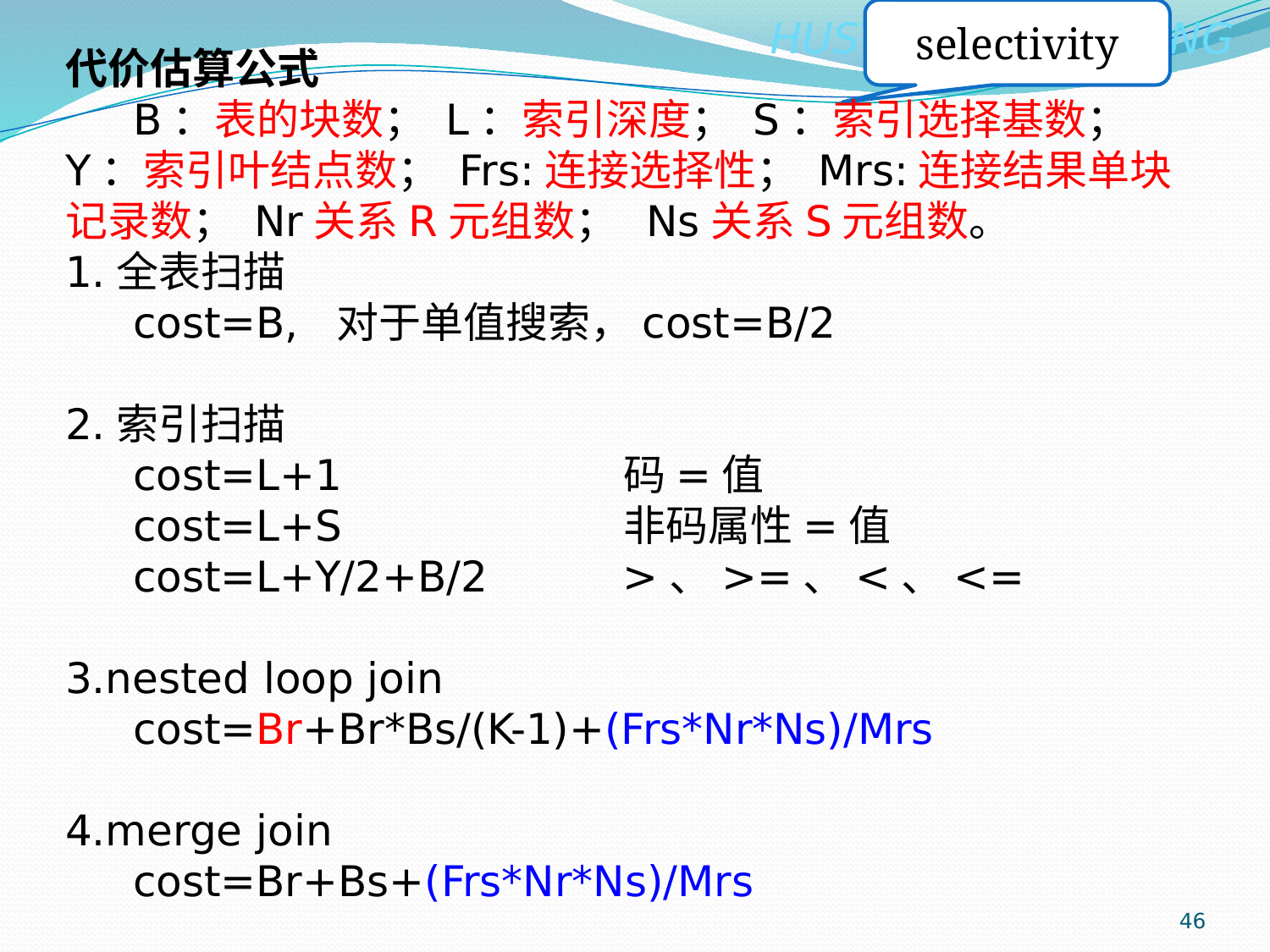

selectivity
代价估算公式
     B：表的块数； L：索引深度； S：索引选择基数； Y：索引叶结点数； Frs:连接选择性； Mrs:连接结果单块记录数； Nr关系R元组数；  Ns关系S元组数。
1.全表扫描
     cost=B,  对于单值搜索，cost=B/2

2.索引扫描
     cost=L+1                    码=值
     cost=L+S                    非码属性=值
     cost=L+Y/2+B/2          >、>=、<、<=

3.nested loop join
     cost=Br+Br*Bs/(K-1)+(Frs*Nr*Ns)/Mrs

4.merge join
     cost=Br+Bs+(Frs*Nr*Ns)/Mrs
46